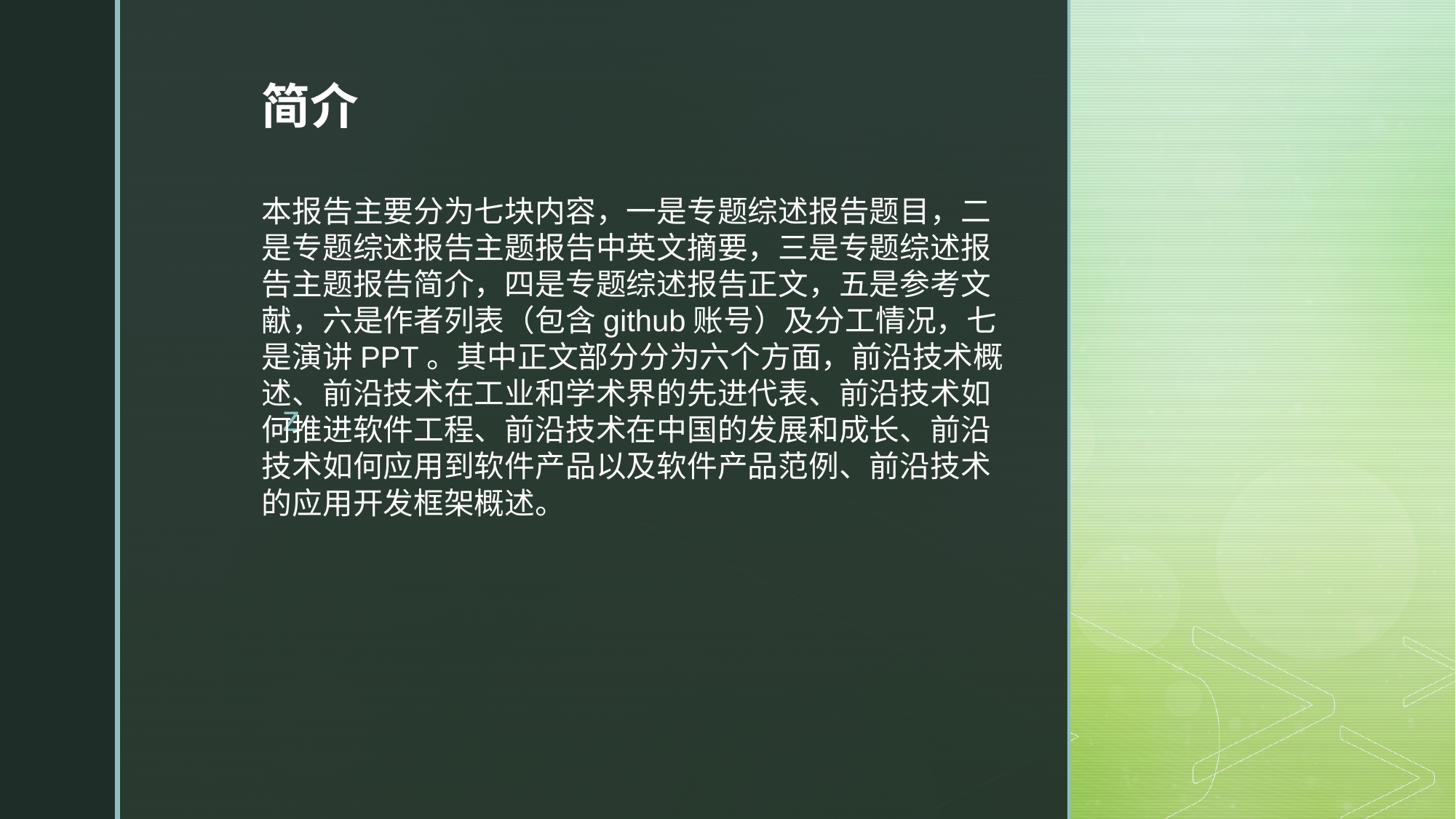

简介

本报告主要分为七块内容，一是专题综述报告题目，二是专题综述报告主题报告中英文摘要，三是专题综述报告主题报告简介，四是专题综述报告正文，五是参考文献，六是作者列表（包含github账号）及分工情况，七是演讲PPT。其中正文部分分为六个方面，前沿技术概述、前沿技术在工业和学术界的先进代表、前沿技术如何推进软件工程、前沿技术在中国的发展和成长、前沿技术如何应用到软件产品以及软件产品范例、前沿技术的应用开发框架概述。